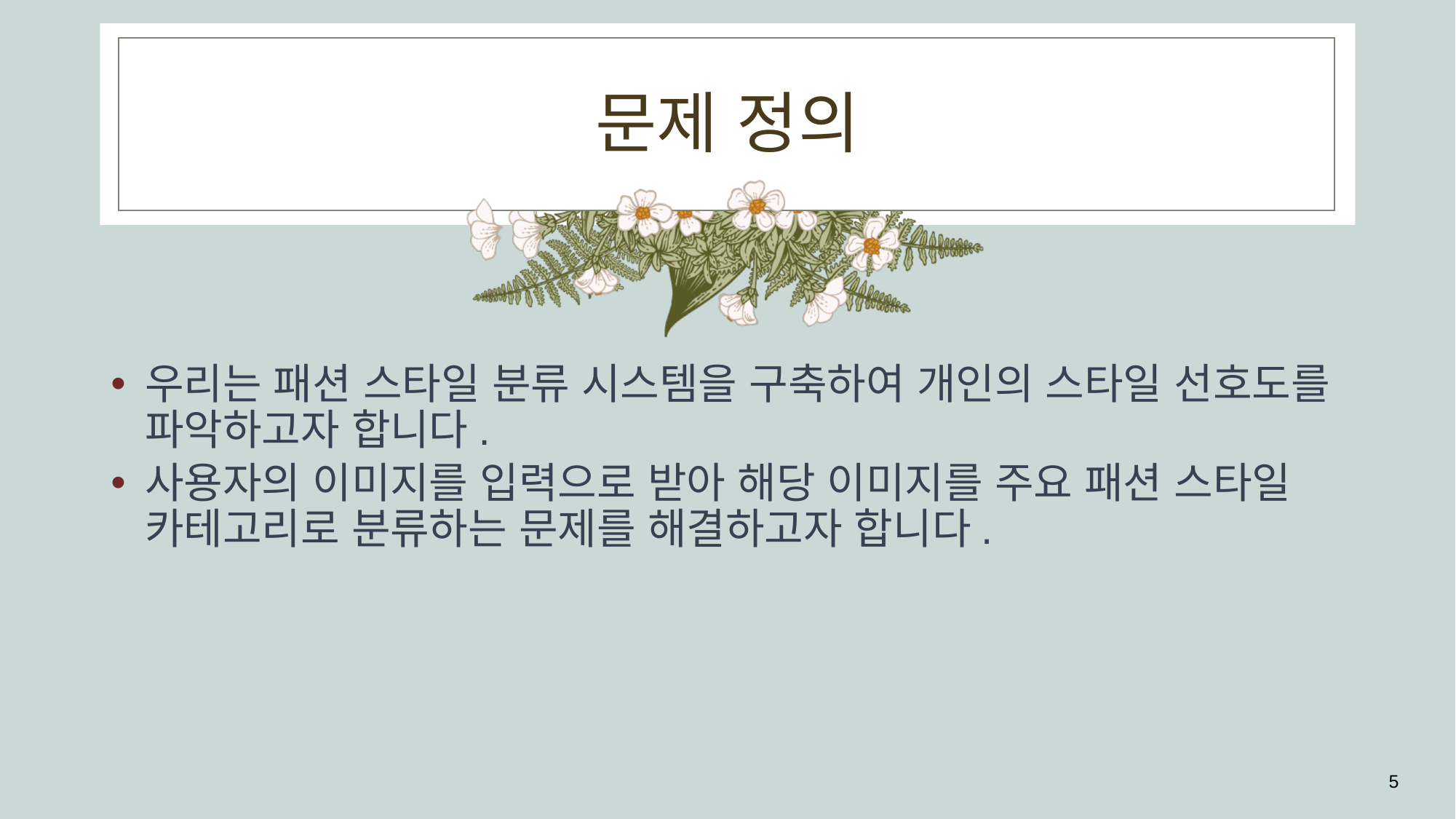

# 문제 정의
우리는 패션 스타일 분류 시스템을 구축하여 개인의 스타일 선호도를 파악하고자 합니다.
사용자의 이미지를 입력으로 받아 해당 이미지를 주요 패션 스타일 카테고리로 분류하는 문제를 해결하고자 합니다.

5